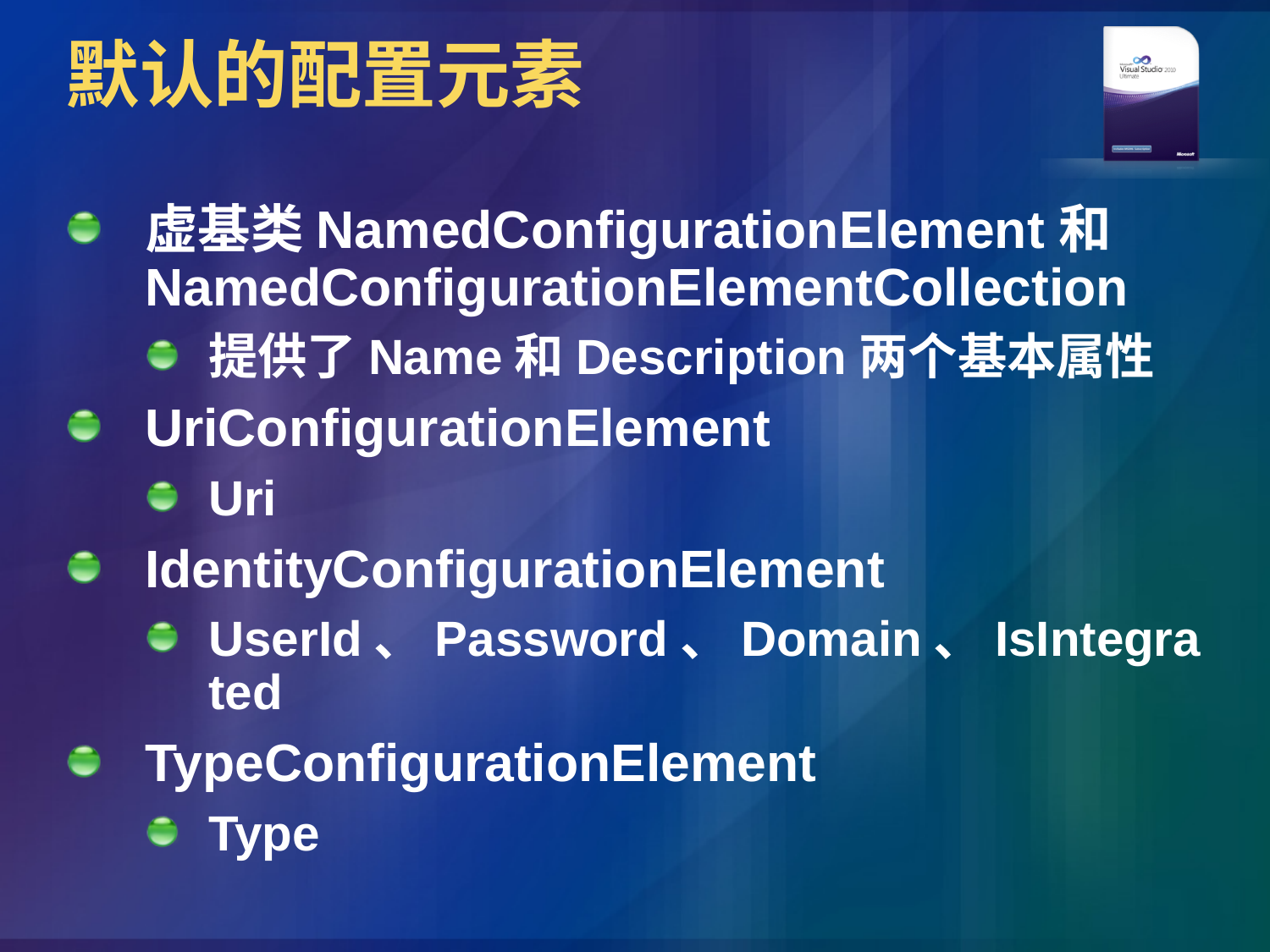

# 默认的配置元素
虚基类NamedConfigurationElement和NamedConfigurationElementCollection
提供了Name和Description两个基本属性
UriConfigurationElement
Uri
IdentityConfigurationElement
UserId、Password、Domain、IsIntegrated
TypeConfigurationElement
Type